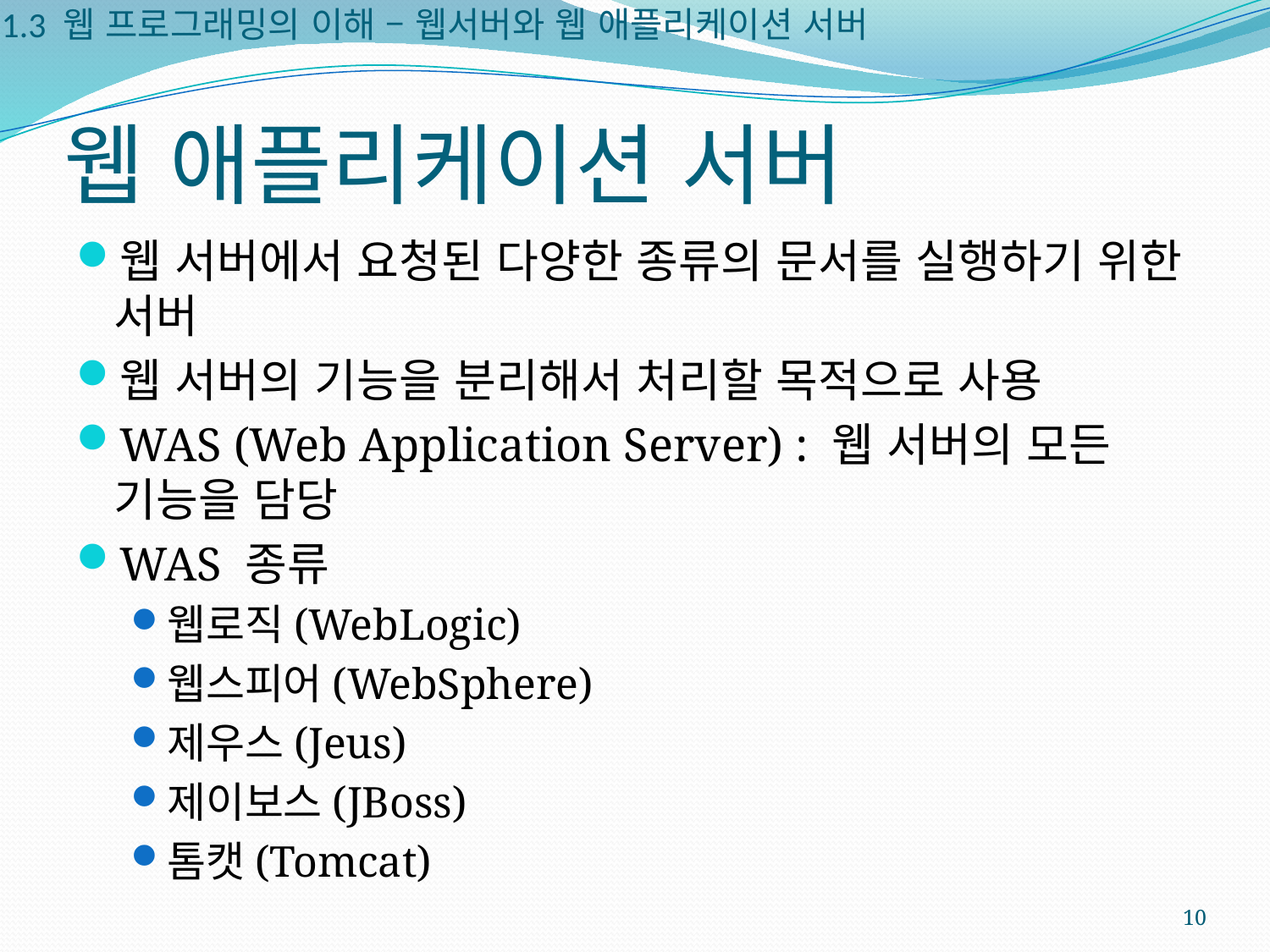

1.3 웹 프로그래밍의 이해 – 웹서버와 웹 애플리케이션 서버
# 웹 애플리케이션 서버
웹 서버에서 요청된 다양한 종류의 문서를 실행하기 위한 서버
웹 서버의 기능을 분리해서 처리할 목적으로 사용
WAS (Web Application Server) : 웹 서버의 모든 기능을 담당
WAS 종류
웹로직(WebLogic)
웹스피어(WebSphere)
제우스(Jeus)
제이보스(JBoss)
톰캣(Tomcat)
10